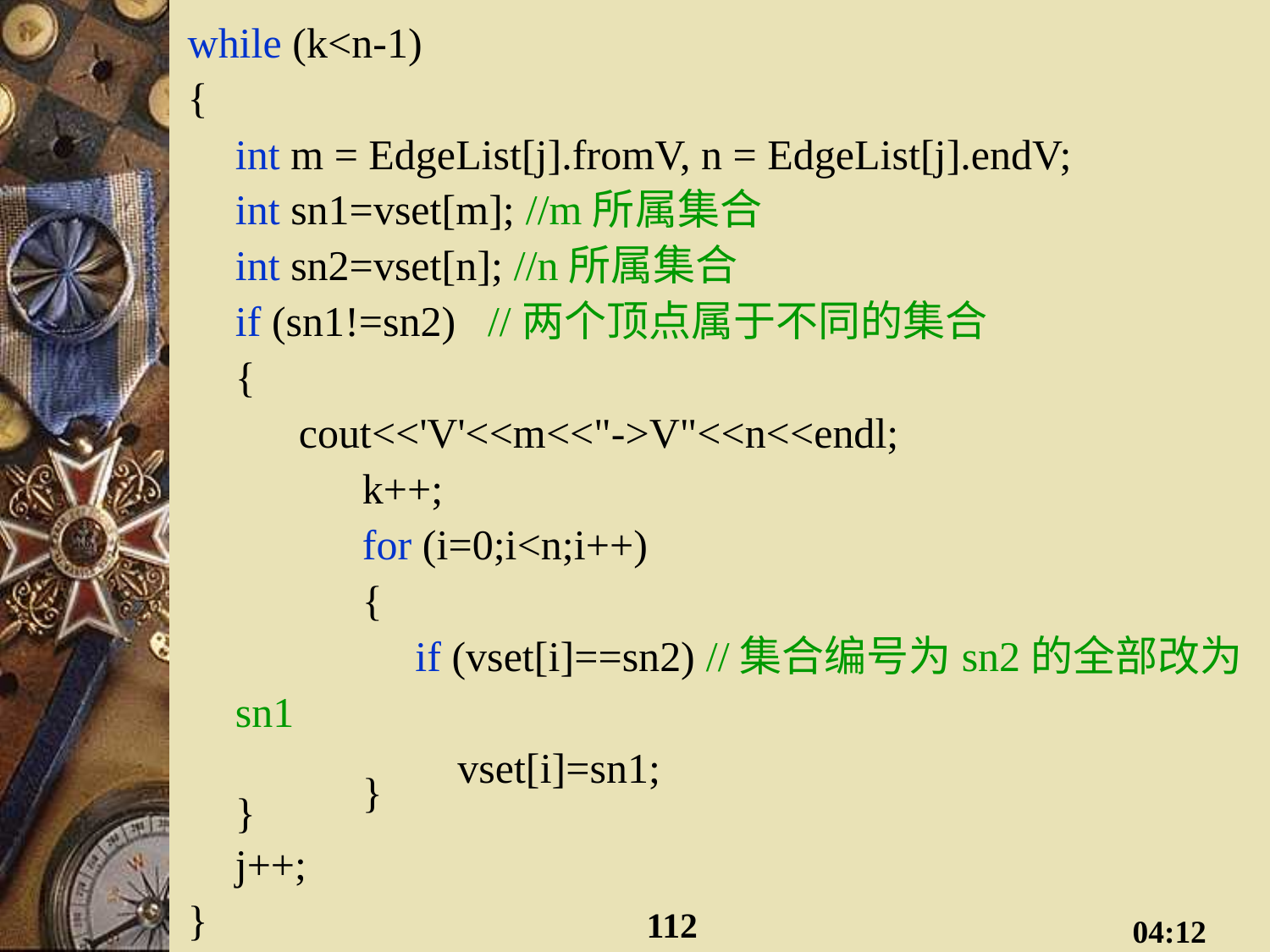

while (k<n-1)
{
	int m = EdgeList[j].fromV, n = EdgeList[j].endV;
	int sn1=vset[m]; //m所属集合
	int sn2=vset[n]; //n所属集合
	if (sn1!=sn2)   //两个顶点属于不同的集合
	{
	      cout<<'V'<<m<<"->V"<<n<<endl;
		k++;
		for (i=0;i<n;i++)
		{
		     if (vset[i]==sn2) //集合编号为sn2的全部改为sn1
		         vset[i]=sn1;
		}
	}
	j++;
}
-112-